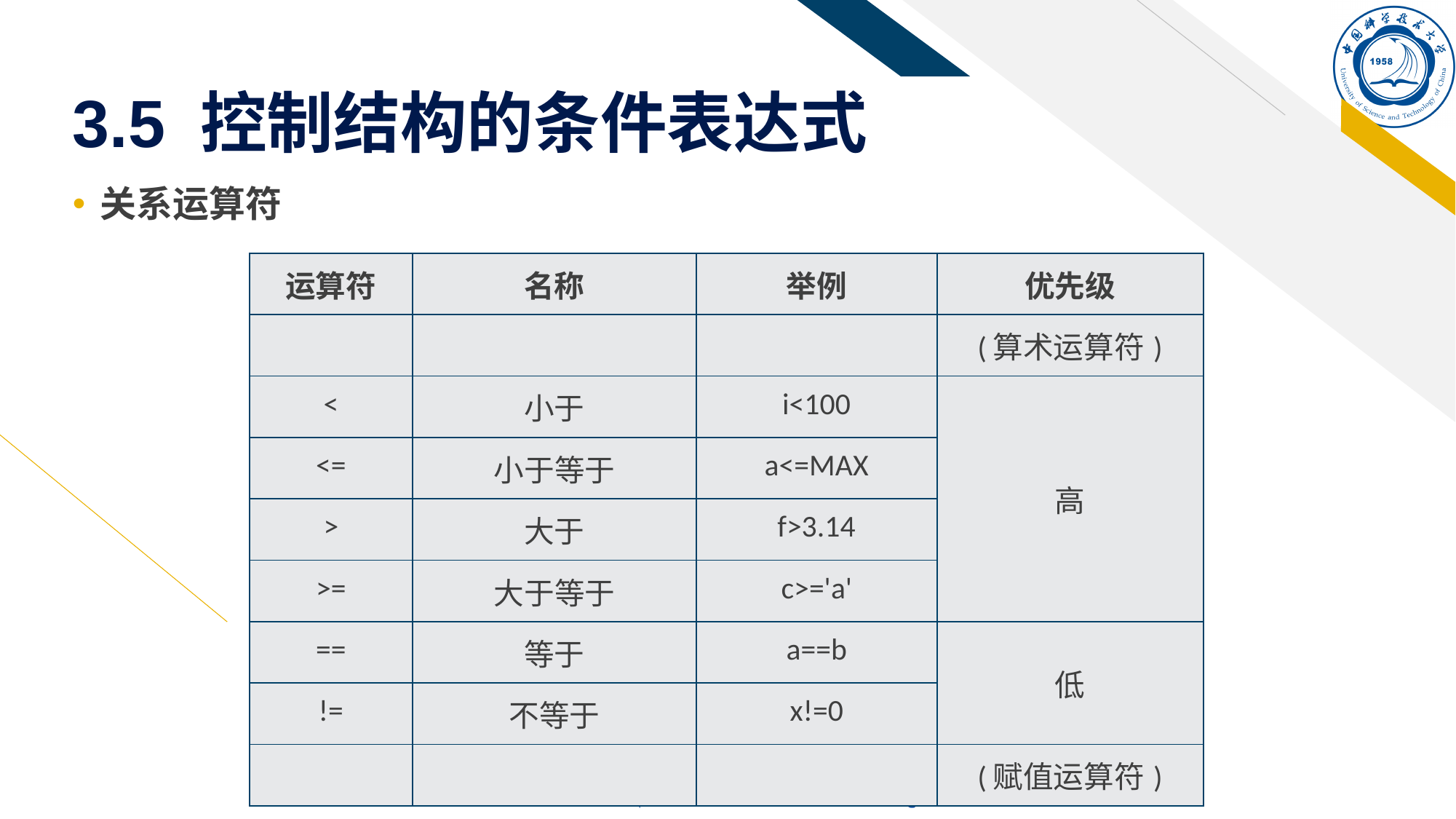

# 3.5 控制结构的条件表达式
关系运算符
| 运算符 | 名称 | 举例 | 优先级 |
| --- | --- | --- | --- |
|  |  |  | (算术运算符) |
| < | 小于 | i<100 | 高 |
| <= | 小于等于 | a<=MAX |  |
| > | 大于 | f>3.14 |  |
| >= | 大于等于 | c>='a' |  |
| == | 等于 | a==b | 低 |
| != | 不等于 | x!=0 |  |
|  |  |  | (赋值运算符) |